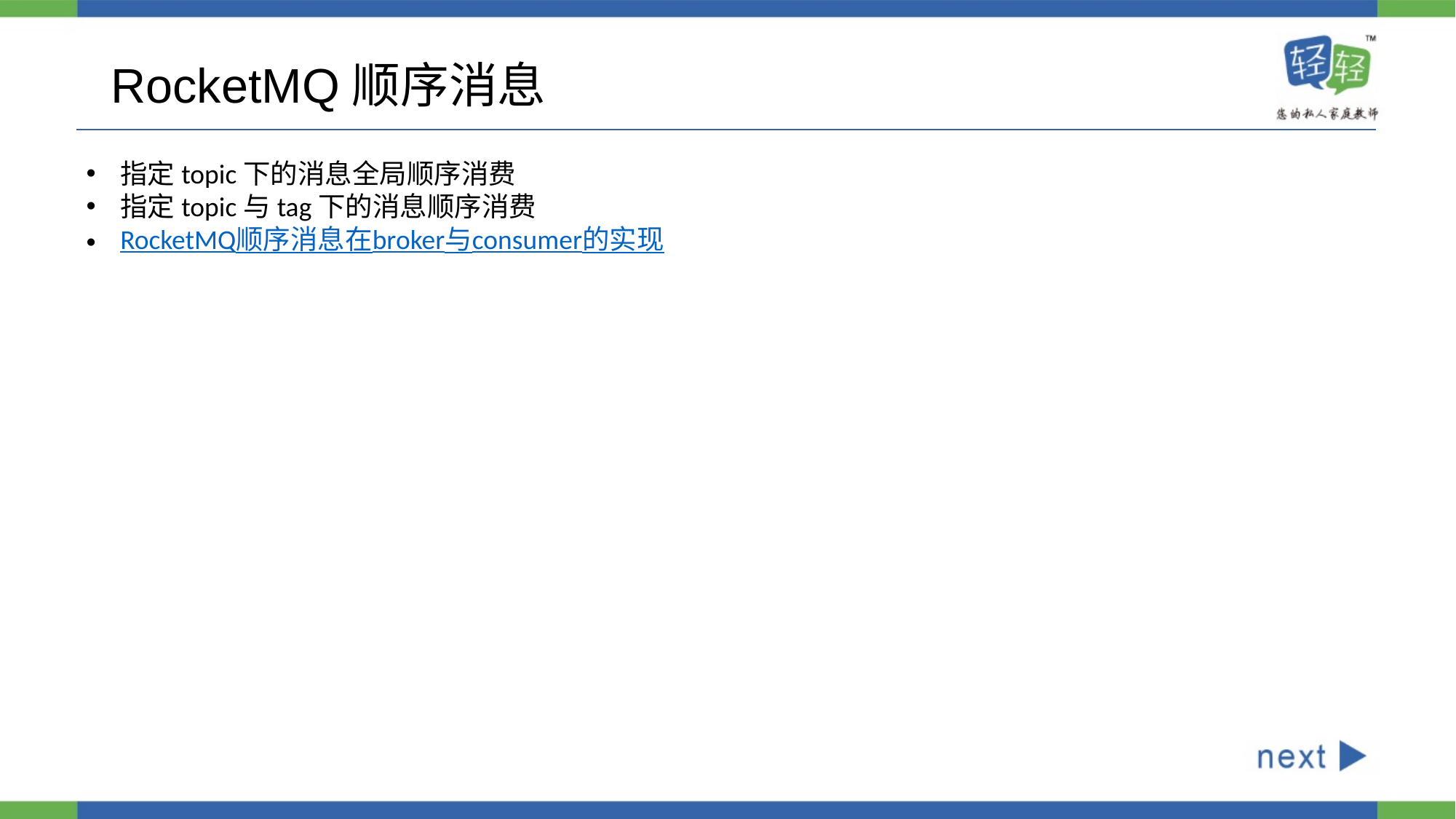

RocketMQ顺序消息
指定topic下的消息全局顺序消费
指定topic与tag下的消息顺序消费
RocketMQ顺序消息在broker与consumer的实现